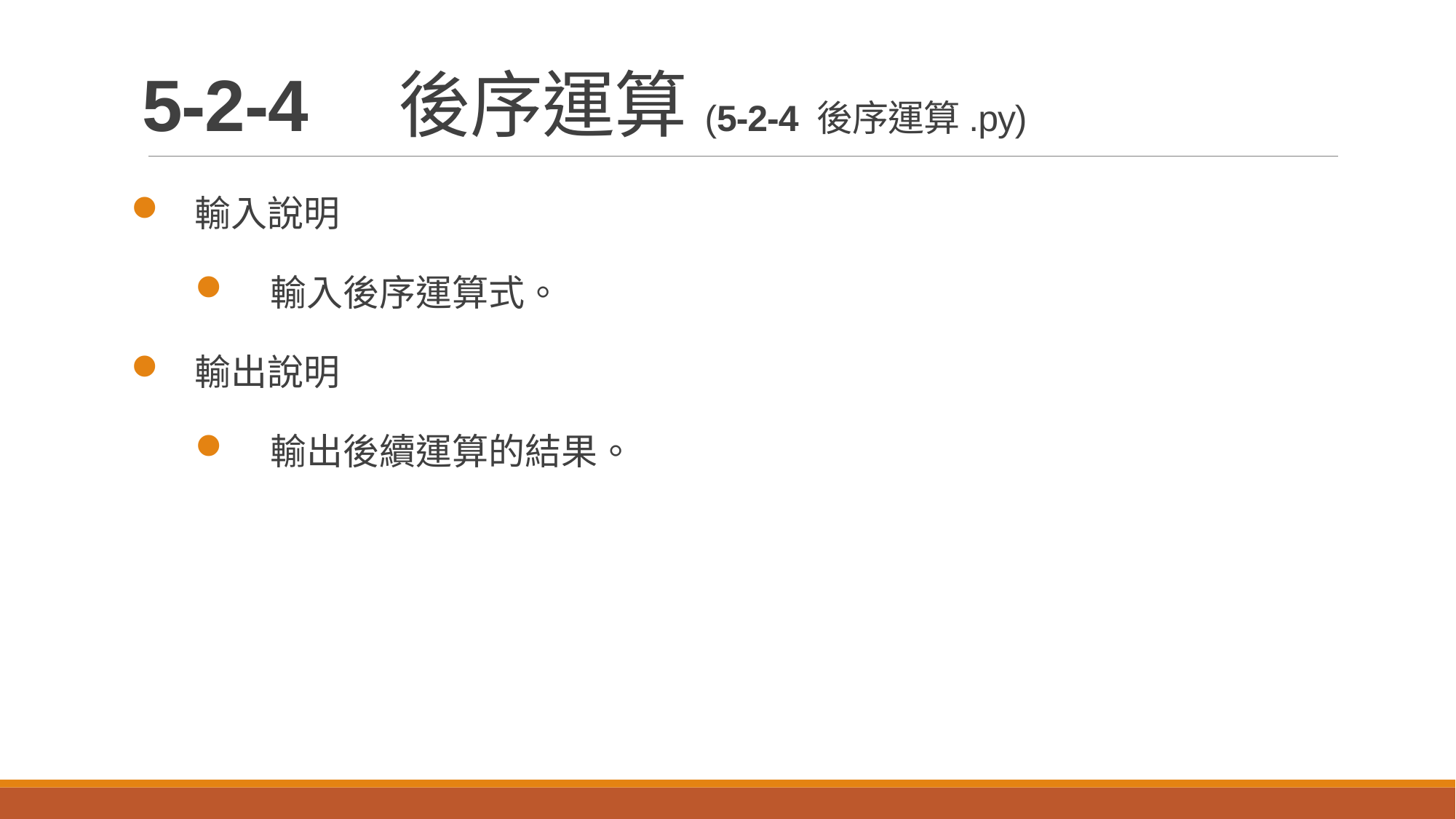

# 5-2-4　後序運算(5-2-4 後序運算.py)
輸入說明
輸入後序運算式。
輸出說明
輸出後續運算的結果。